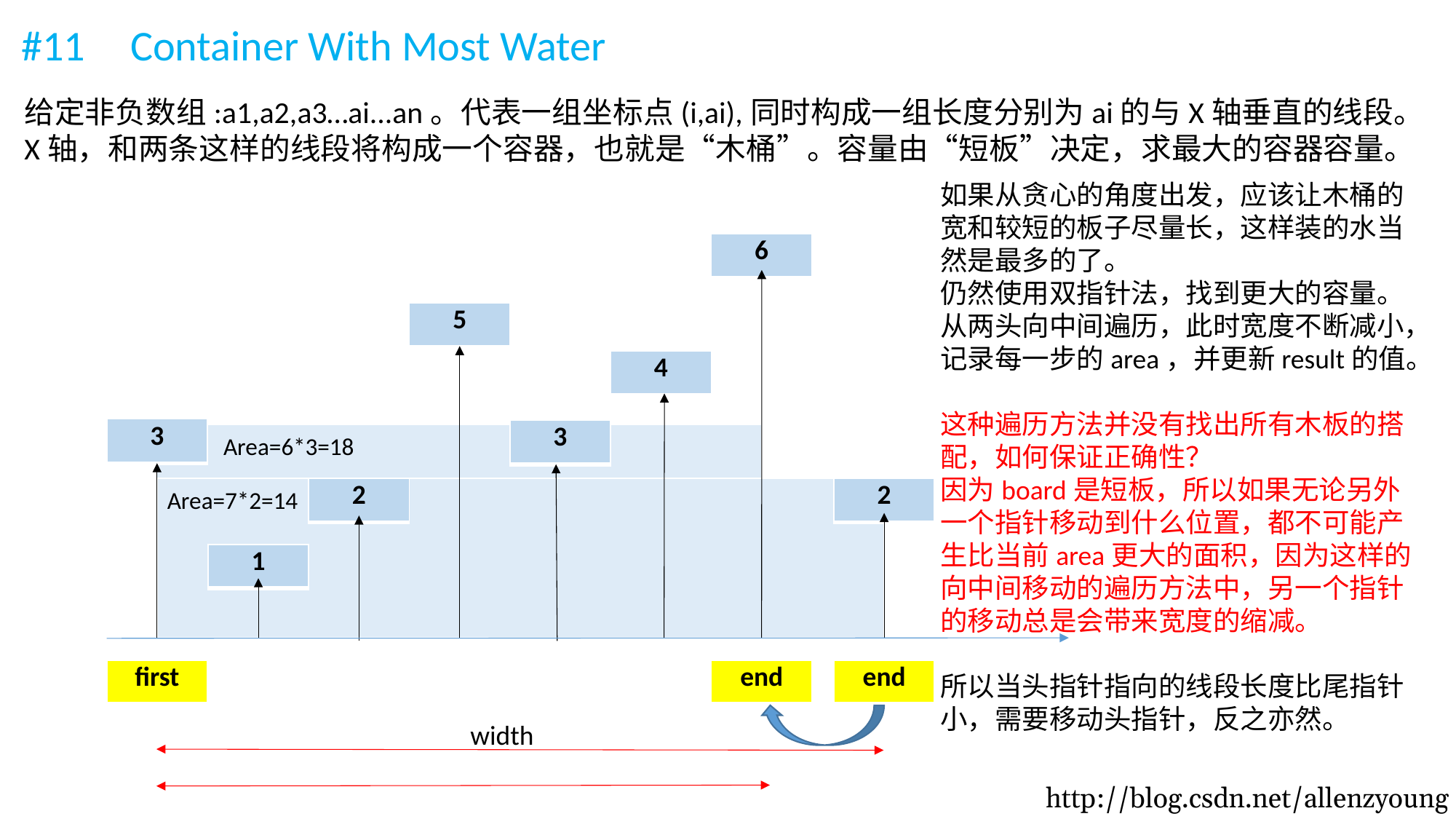

# #11	Container With Most Water
给定非负数组:a1,a2,a3…ai...an。代表一组坐标点(i,ai),同时构成一组长度分别为ai的与X轴垂直的线段。
X轴，和两条这样的线段将构成一个容器，也就是“木桶”。容量由“短板”决定，求最大的容器容量。
如果从贪心的角度出发，应该让木桶的宽和较短的板子尽量长，这样装的水当然是最多的了。
仍然使用双指针法，找到更大的容量。从两头向中间遍历，此时宽度不断减小，记录每一步的area，并更新result的值。

这种遍历方法并没有找出所有木板的搭配，如何保证正确性？
因为board是短板，所以如果无论另外一个指针移动到什么位置，都不可能产生比当前area更大的面积，因为这样的向中间移动的遍历方法中，另一个指针的移动总是会带来宽度的缩减。

所以当头指针指向的线段长度比尾指针小，需要移动头指针，反之亦然。

| 6 |
| --- |
| 5 |
| --- |
| 4 |
| --- |
| 3 |
| --- |
| 3 |
| --- |

Area=6*3=18

| 2 |
| --- |
| 2 |
| --- |
Area=7*2=14
| 1 |
| --- |
| first |
| --- |
| end |
| --- |
| end |
| --- |

width
http://blog.csdn.net/allenzyoung